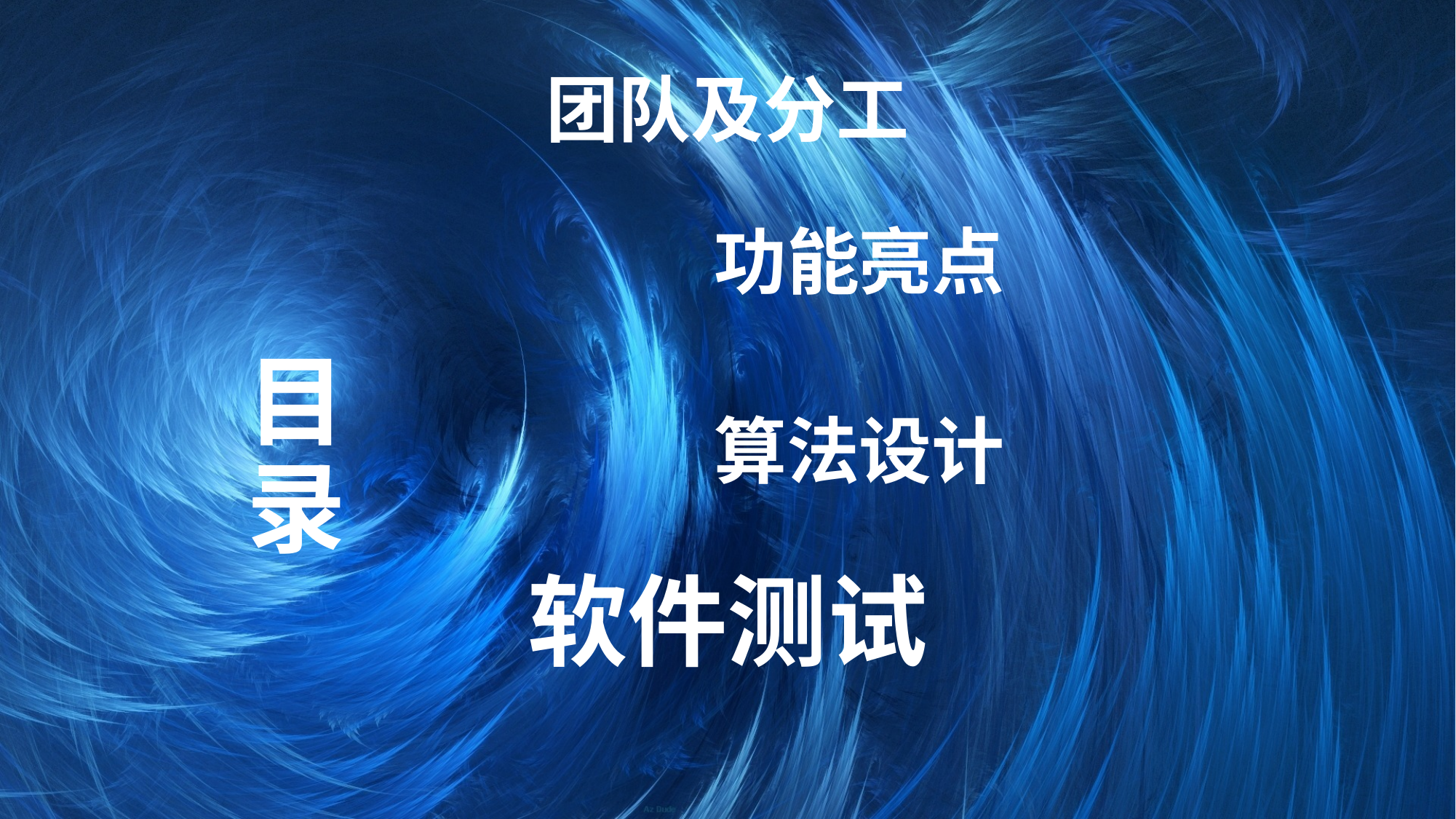

团队及分工
功能亮点
# 目 录
算法设计
软件测试